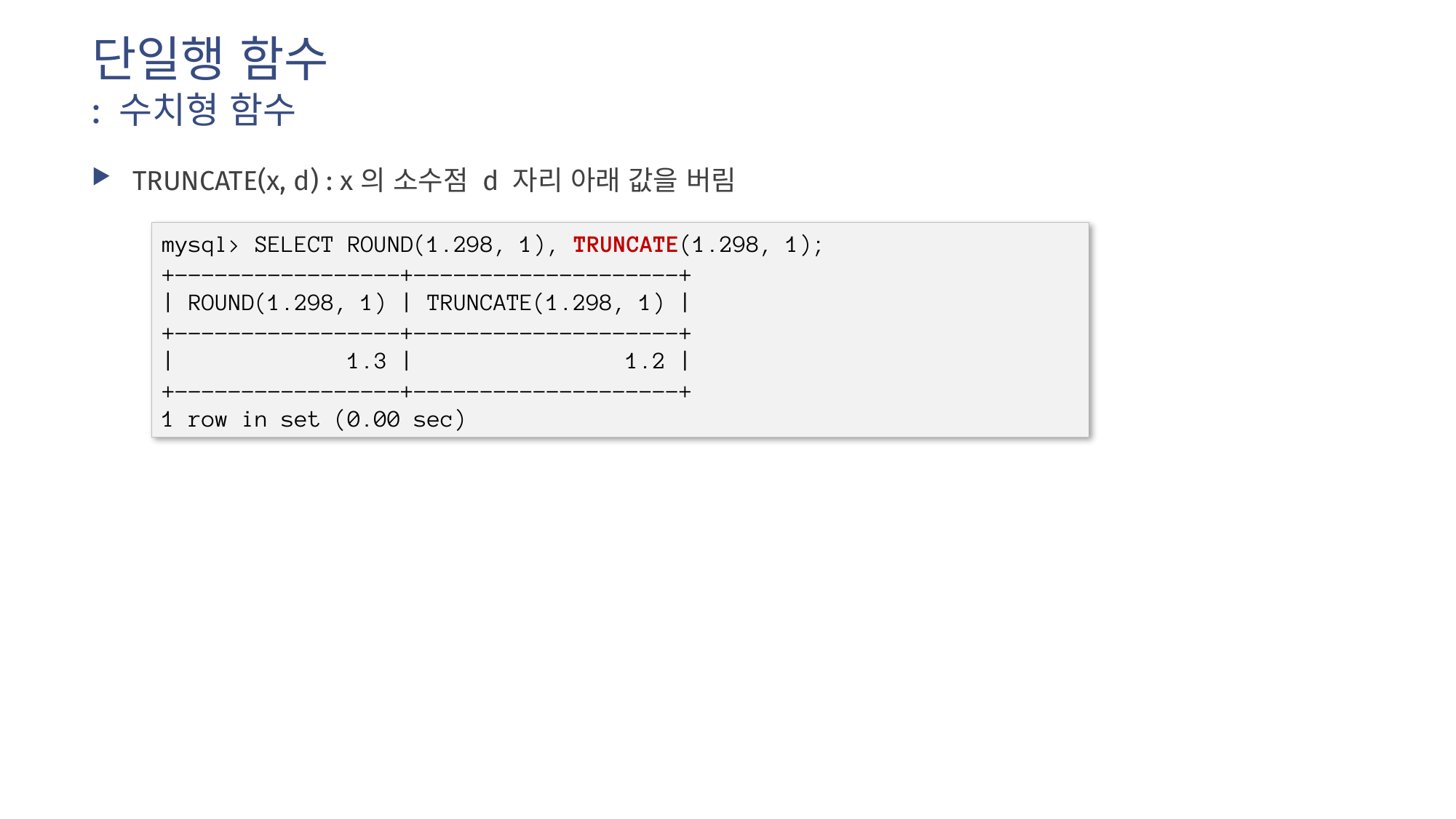

# 단일행 함수 : 수치형 함수
TRUNCATE(x, d) : x의 소수점 d 자리 아래 값을 버림

mysql> SELECT ROUND(1.298, 1), TRUNCATE(1.298, 1);
+-----------------+--------------------+
| ROUND(1.298, 1) | TRUNCATE(1.298, 1) |
+-----------------+--------------------+
|             1.3 |                1.2 |
+-----------------+--------------------+
1 row in set (0.00 sec)